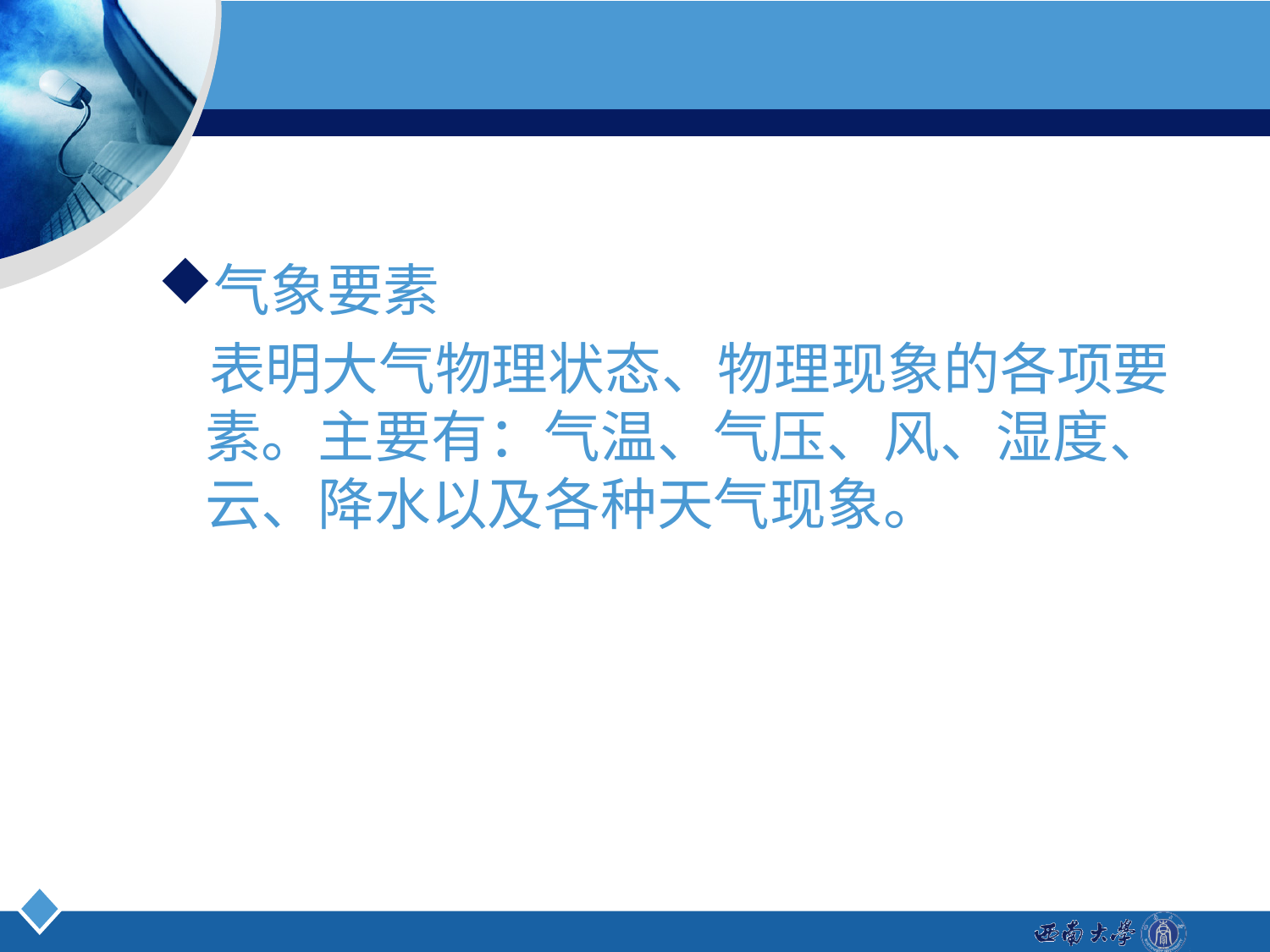

气象要素
   表明大气物理状态、物理现象的各项要素。主要有：气温、气压、风、湿度、云、降水以及各种天气现象。